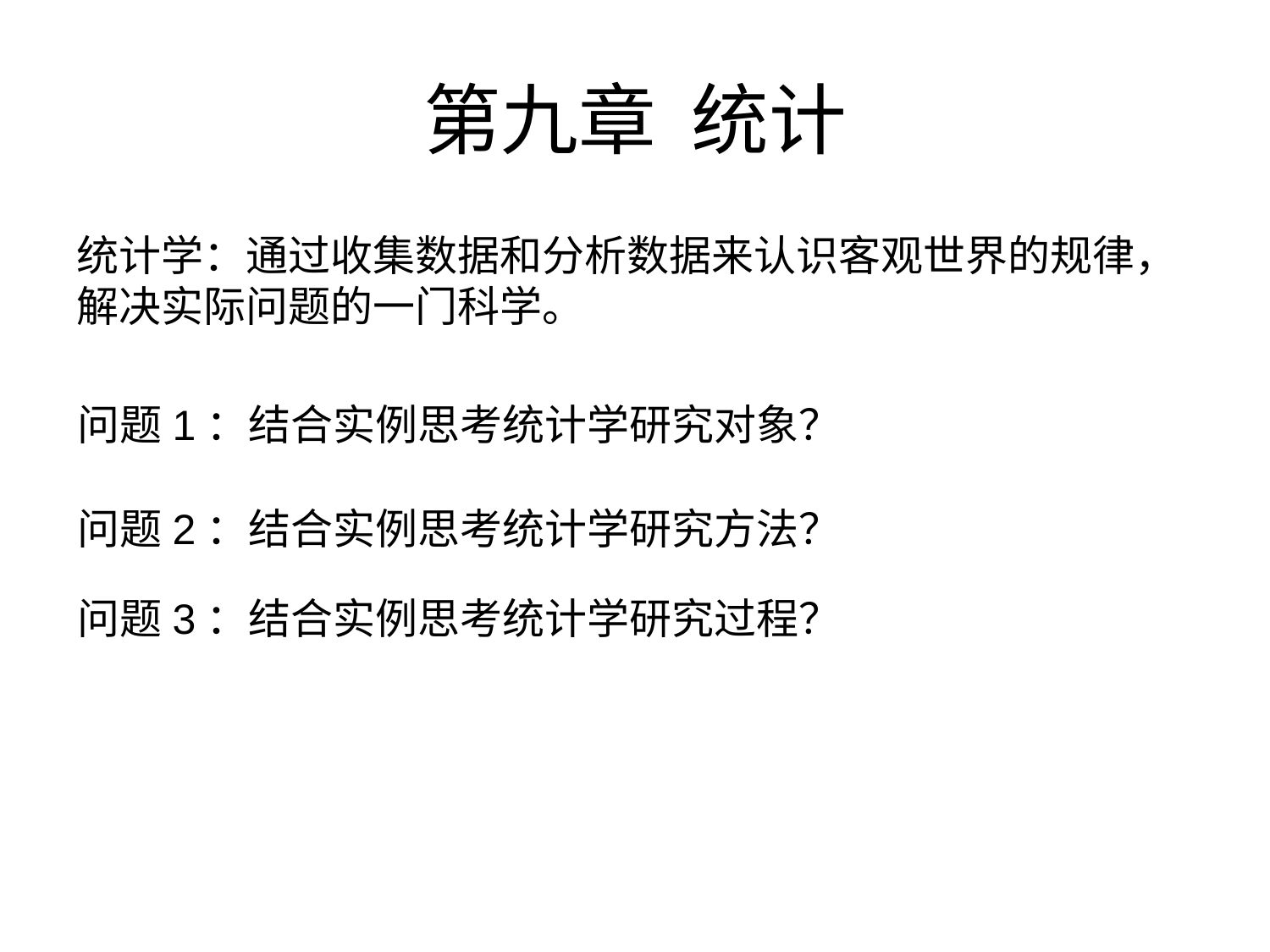

# 第九章  统计
统计学：通过收集数据和分析数据来认识客观世界的规律，解决实际问题的一门科学。
问题1：结合实例思考统计学研究对象？
问题2：结合实例思考统计学研究方法？
问题3：结合实例思考统计学研究过程？